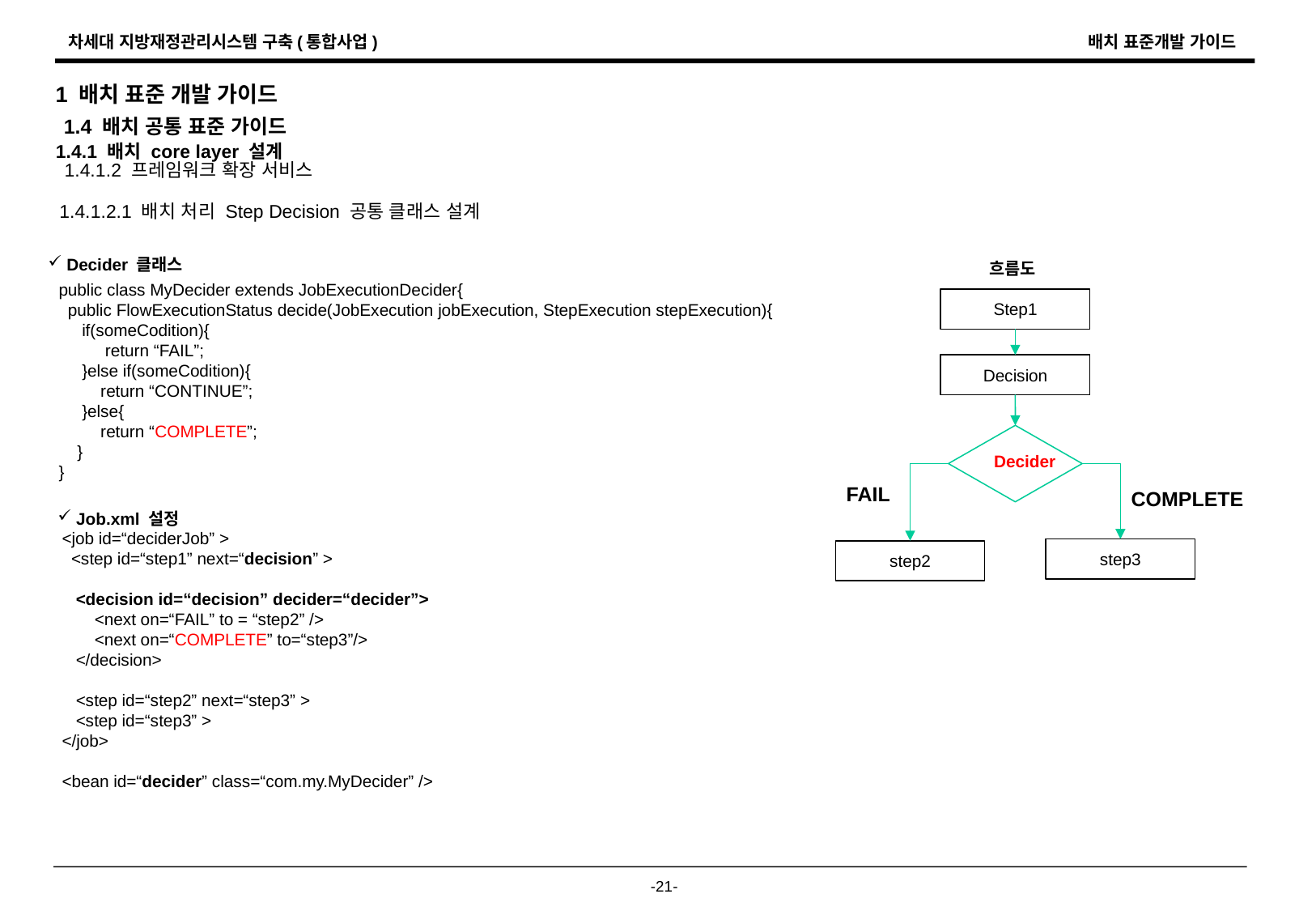

1 배치 표준 개발 가이드
1.4 배치 공통 표준 가이드
1.4.1 배치 core layer 설계
1.4.1.2 프레임워크 확장 서비스
1.4.1.2.1 배치 처리 Step Decision 공통 클래스 설계
 Decider 클래스
흐름도
public class MyDecider extends JobExecutionDecider{
  public FlowExecutionStatus decide(JobExecution jobExecution, StepExecution stepExecution){
     if(someCodition){
          return “FAIL”;
     }else if(someCodition){
         return “CONTINUE”;
     }else{
         return “COMPLETE”;
    }
}
Step1
Decision
Decider
FAIL
COMPLETE
 Job.xml 설정
<job id=“deciderJob” >
  <step id=“step1” next=“decision” >

   <decision id=“decision” decider=“decider”>
       <next on=“FAIL” to = “step2” />
       <next on=“COMPLETE” to=“step3”/>
   </decision>

   <step id=“step2” next=“step3” >
   <step id=“step3” >
</job>

<bean id=“decider” class=“com.my.MyDecider” />
step3
step2